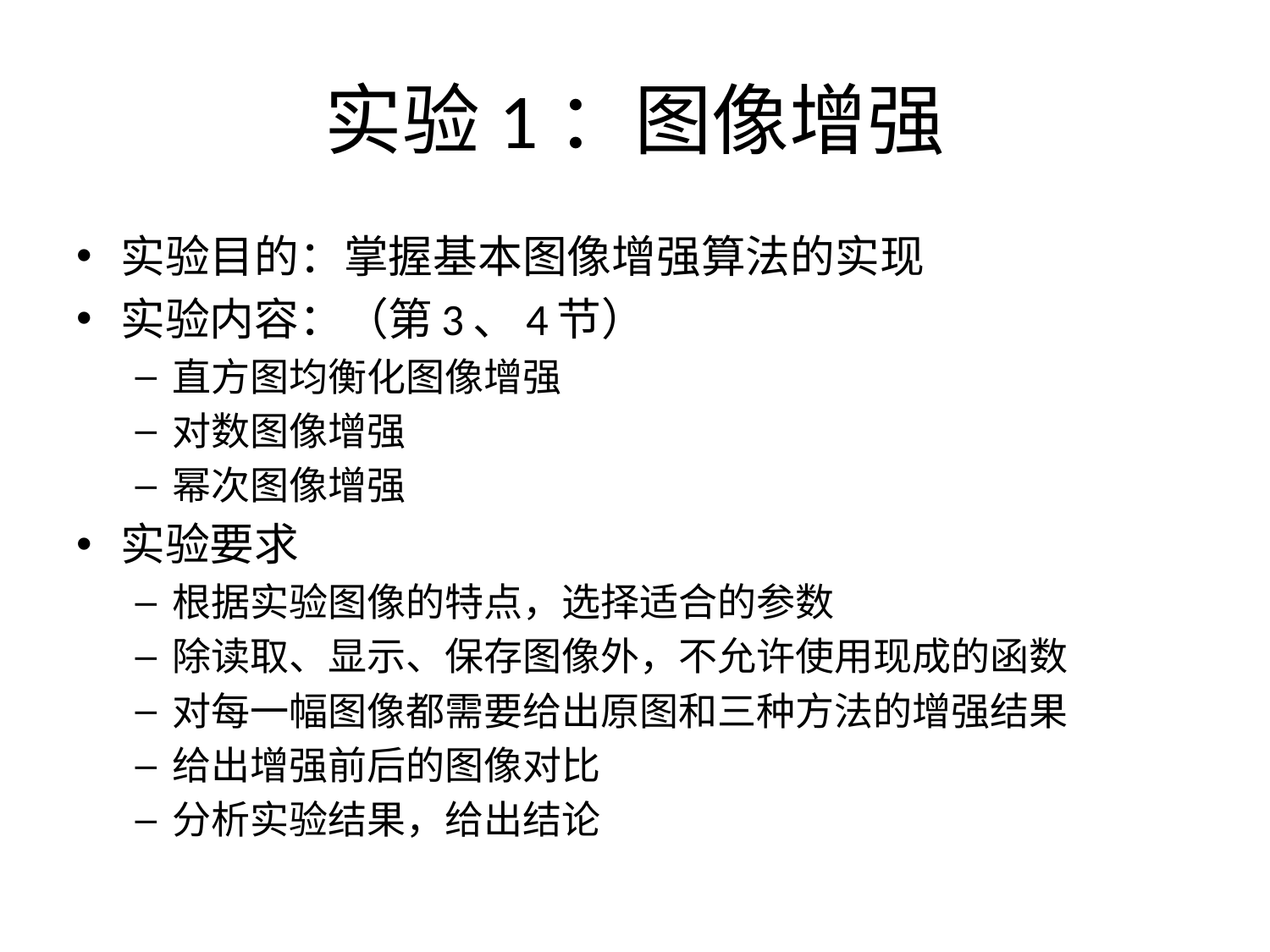

# 实验1：图像增强
实验目的：掌握基本图像增强算法的实现
实验内容：（第3、4节）
直方图均衡化图像增强
对数图像增强
幂次图像增强
实验要求
根据实验图像的特点，选择适合的参数
除读取、显示、保存图像外，不允许使用现成的函数
对每一幅图像都需要给出原图和三种方法的增强结果
给出增强前后的图像对比
分析实验结果，给出结论